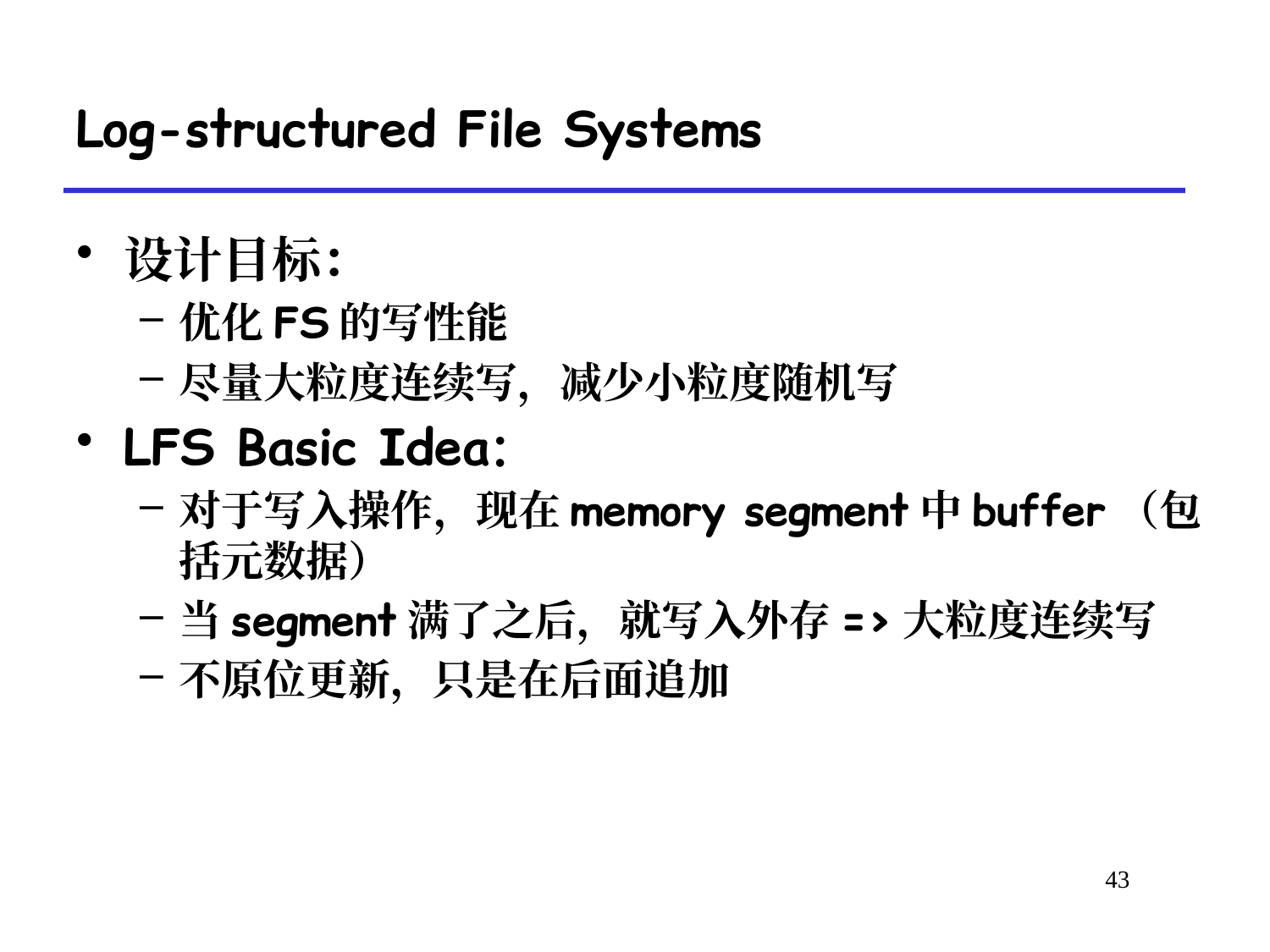

# Log-structured File Systems
设计目标：
优化FS的写性能
尽量大粒度连续写，减少小粒度随机写
LFS Basic Idea:
对于写入操作，现在memory segment中buffer（包括元数据）
当segment满了之后，就写入外存=>大粒度连续写
不原位更新，只是在后面追加

43